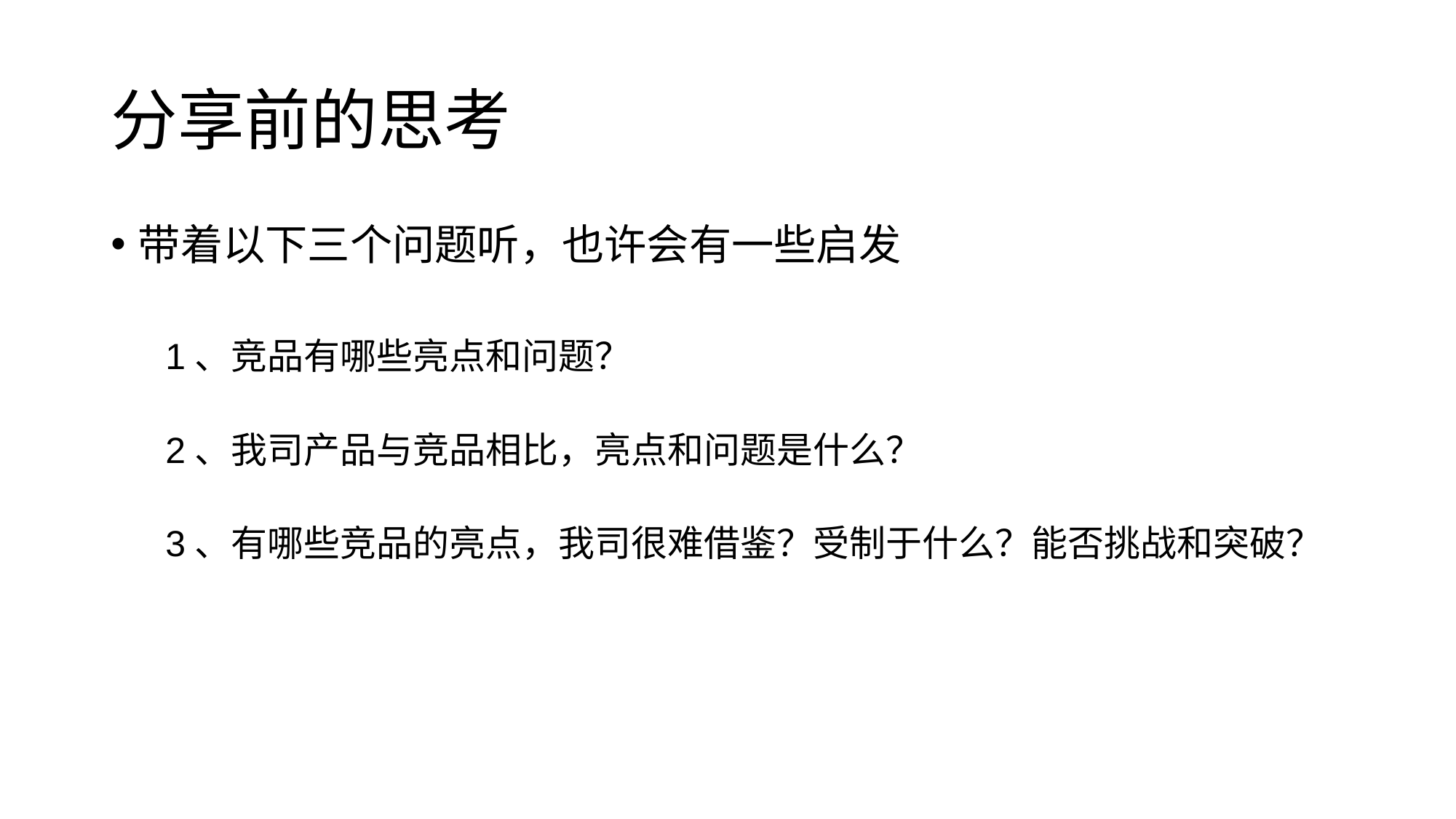

# 分享前的思考
带着以下三个问题听，也许会有一些启发

1、竞品有哪些亮点和问题？

2、我司产品与竞品相比，亮点和问题是什么？

3、有哪些竞品的亮点，我司很难借鉴？受制于什么？能否挑战和突破？